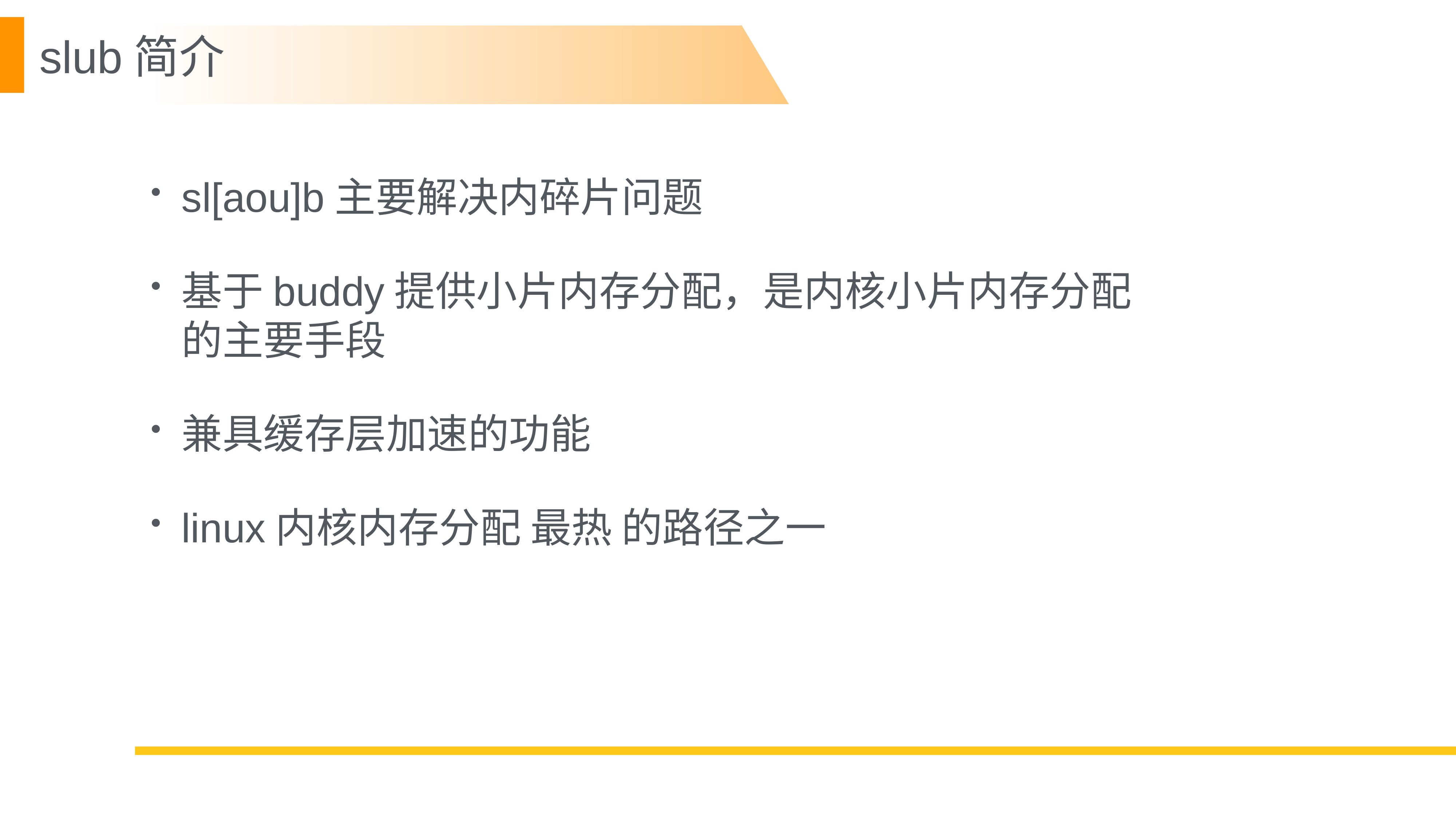

slub简介
sl[aou]b主要解决内碎片问题
基于buddy提供小片内存分配，是内核小片内存分配的主要手段
兼具缓存层加速的功能
linux内核内存分配 最热 的路径之一